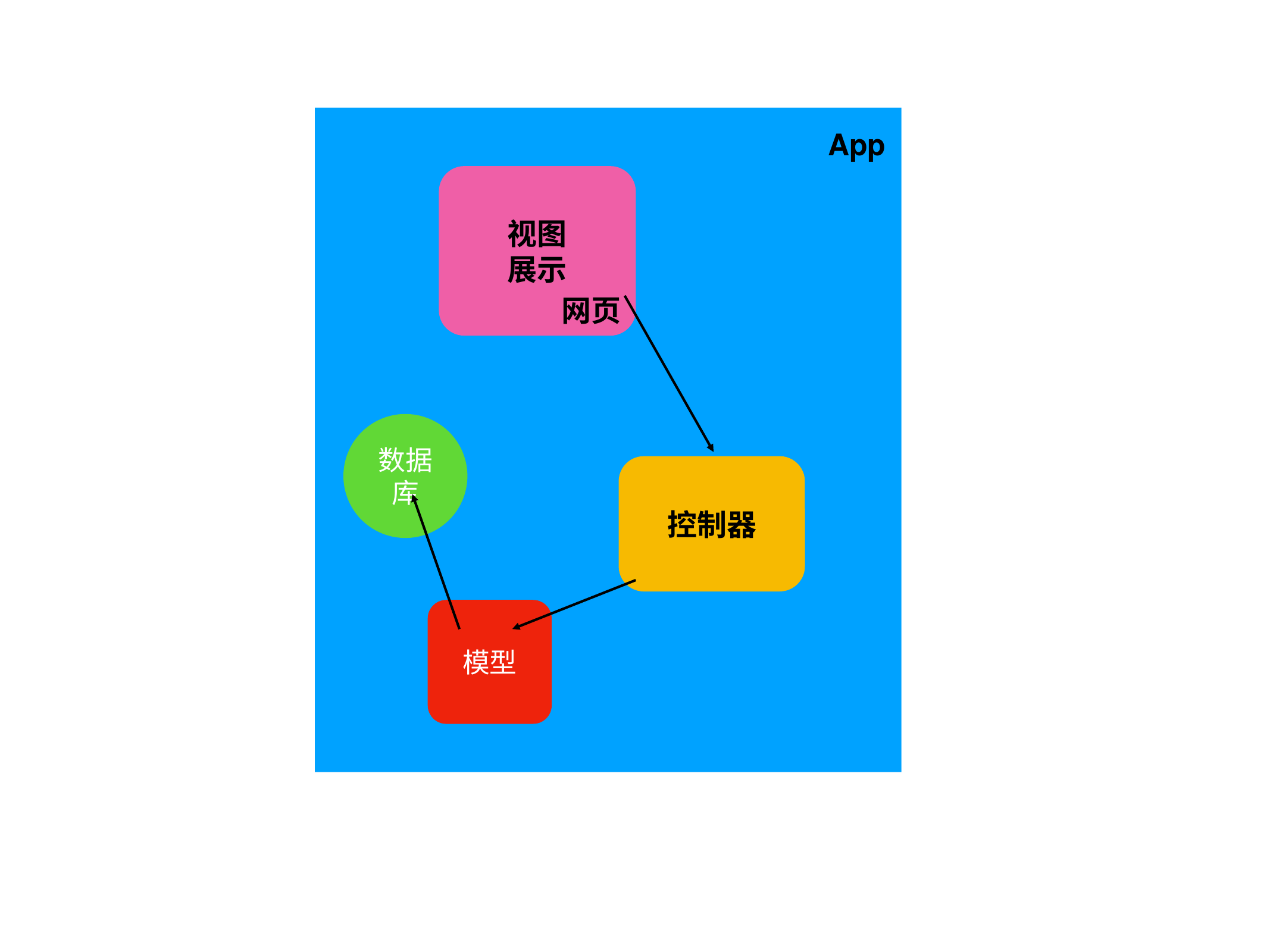

App

视图
展示
网页

数据库

控制器

模型